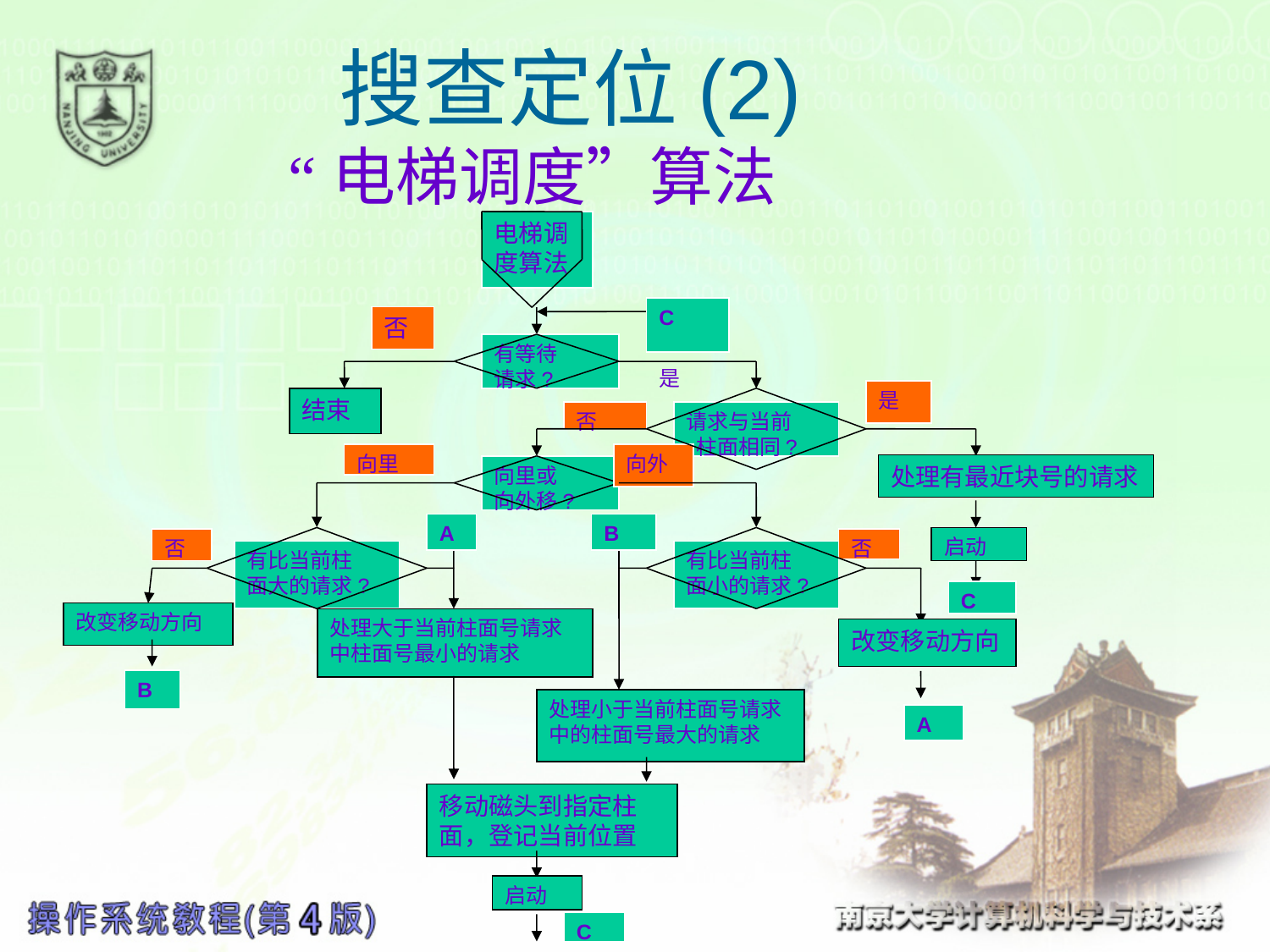

# 搜查定位(2) “电梯调度”算法

电梯调
度算法

C

是

否

有等待
请求?

是
结束

请求与当前
 柱面相同?
否

向里
向外
处理有最近块号的请求

向里或
向外移?

A
B

启动
否
否

有比当前柱
面大的请求?
有比当前柱
面小的请求?

C
改变移动方向
处理大于当前柱面号请求中柱面号最小的请求
改变移动方向

B

处理小于当前柱面号请求中的柱面号最大的请求
A

移动磁头到指定柱面，登记当前位置

启动
C